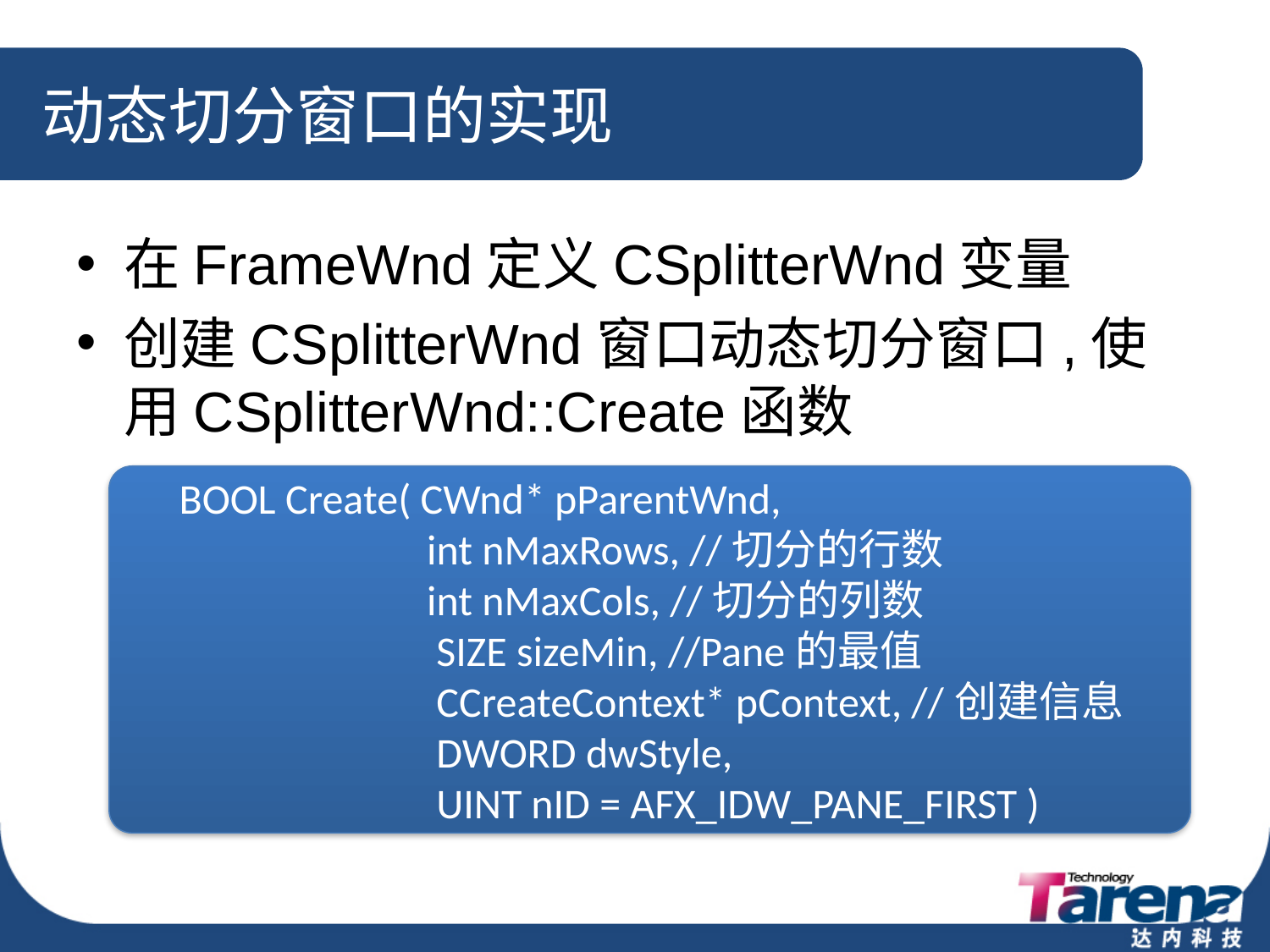

# 动态切分窗口的实现
在FrameWnd定义CSplitterWnd变量
创建CSplitterWnd窗口动态切分窗口,使用CSplitterWnd::Create函数

BOOL Create( CWnd* pParentWnd,
                          int nMaxRows, //切分的行数
                          int nMaxCols, //切分的列数
                           SIZE sizeMin, //Pane的最值
                           CCreateContext* pContext, //创建信息
                           DWORD dwStyle,
                           UINT nID = AFX_IDW_PANE_FIRST )